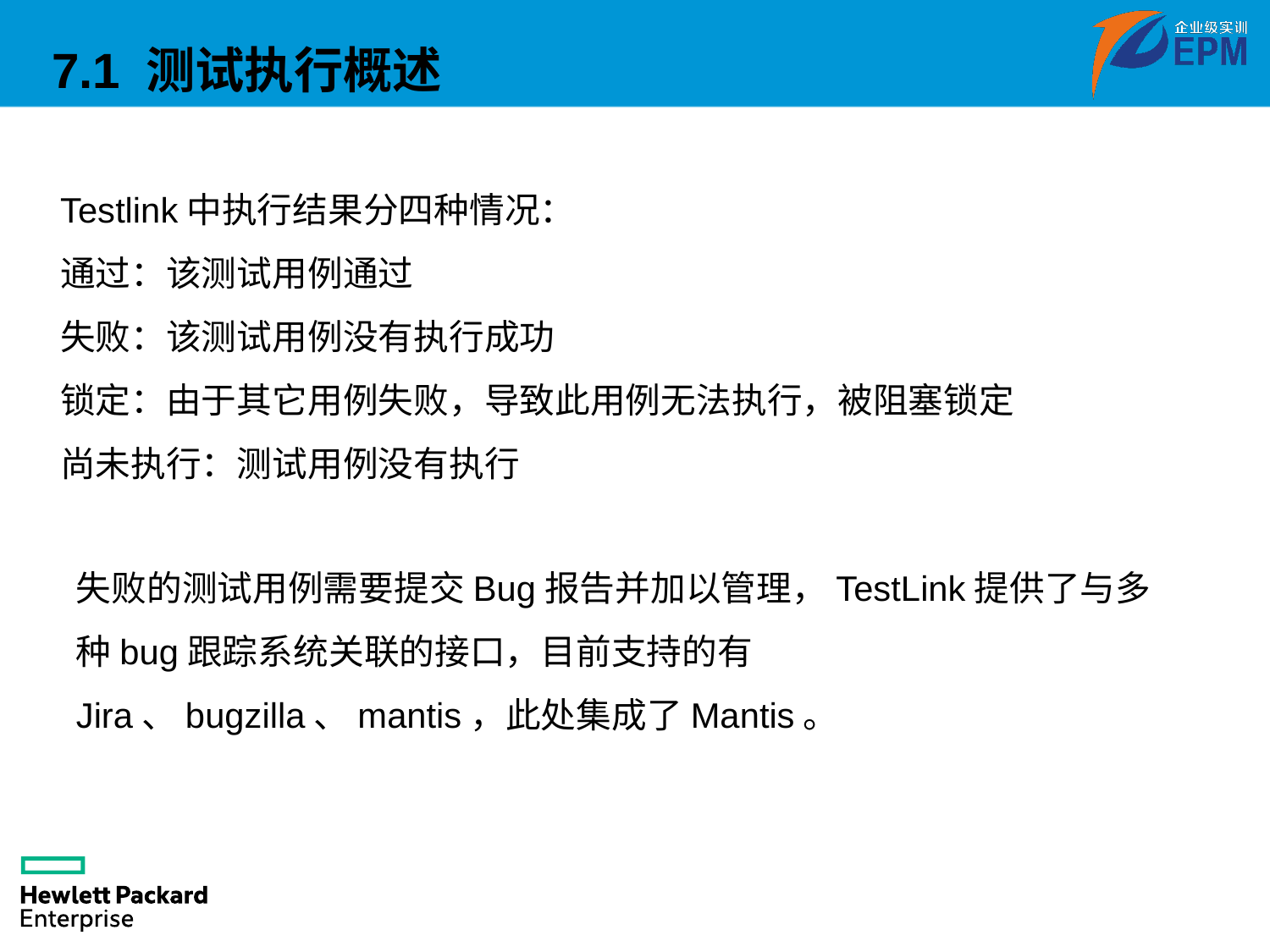

7.1 测试执行概述
Testlink中执行结果分四种情况：
通过：该测试用例通过
失败：该测试用例没有执行成功
锁定：由于其它用例失败，导致此用例无法执行，被阻塞锁定
尚未执行：测试用例没有执行
失败的测试用例需要提交Bug报告并加以管理，TestLink提供了与多种bug跟踪系统关联的接口，目前支持的有Jira、bugzilla、mantis，此处集成了Mantis。